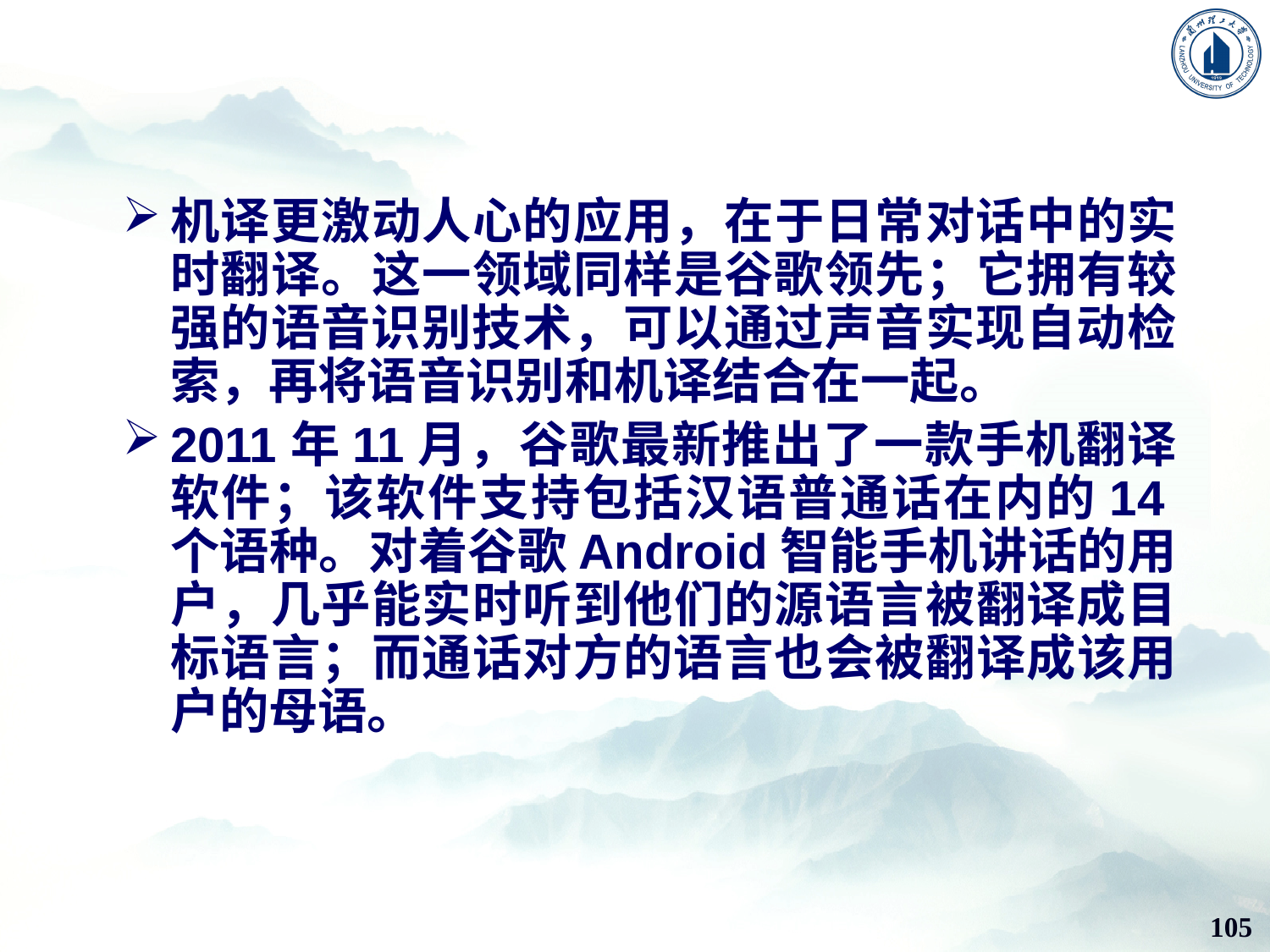

机译更激动人心的应用，在于日常对话中的实时翻译。这一领域同样是谷歌领先；它拥有较强的语音识别技术，可以通过声音实现自动检索，再将语音识别和机译结合在一起。
2011年11月，谷歌最新推出了一款手机翻译软件；该软件支持包括汉语普通话在内的14个语种。对着谷歌Android智能手机讲话的用户，几乎能实时听到他们的源语言被翻译成目标语言；而通话对方的语言也会被翻译成该用户的母语。
105